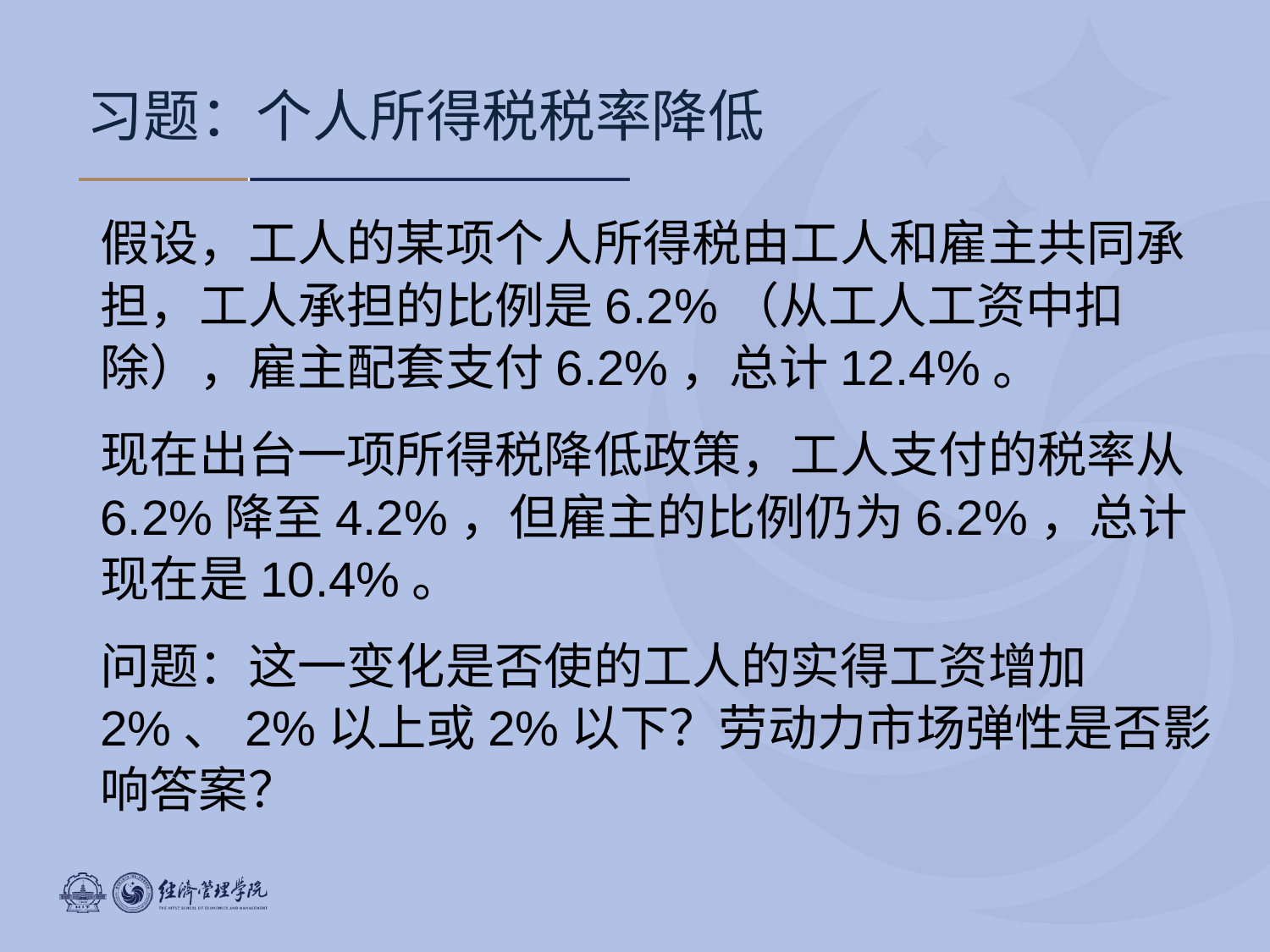

习题：个人所得税税率降低
假设，工人的某项个人所得税由工人和雇主共同承担，工人承担的比例是6.2%（从工人工资中扣除），雇主配套支付6.2%，总计12.4%。
现在出台一项所得税降低政策，工人支付的税率从6.2%降至4.2%，但雇主的比例仍为6.2%，总计现在是10.4%。
问题：这一变化是否使的工人的实得工资增加2%、2%以上或2%以下？劳动力市场弹性是否影响答案？